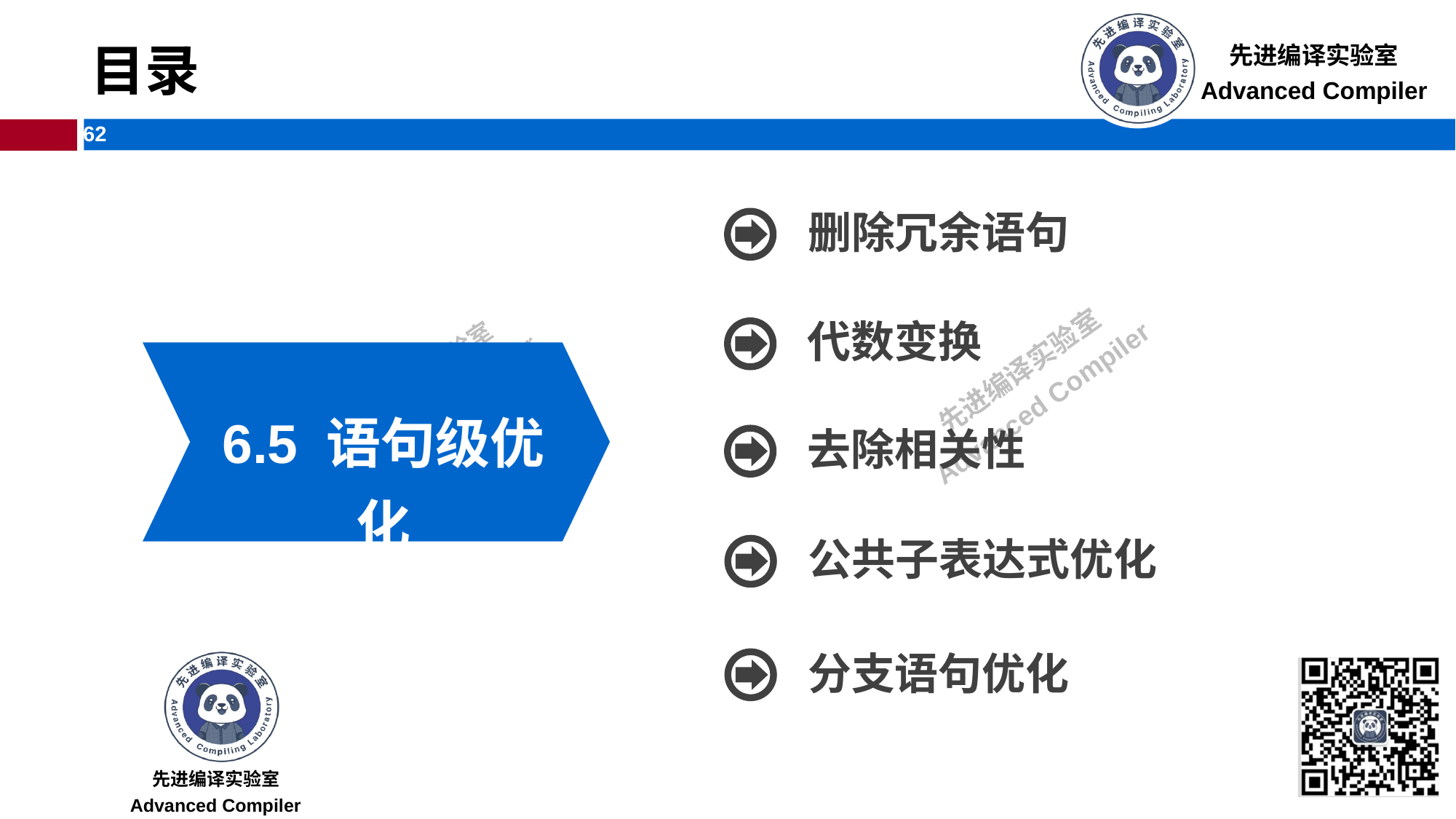

# 目录
删除冗余语句

代数变换

6.5 语句级优化
去除相关性

公共子表达式优化

分支语句优化